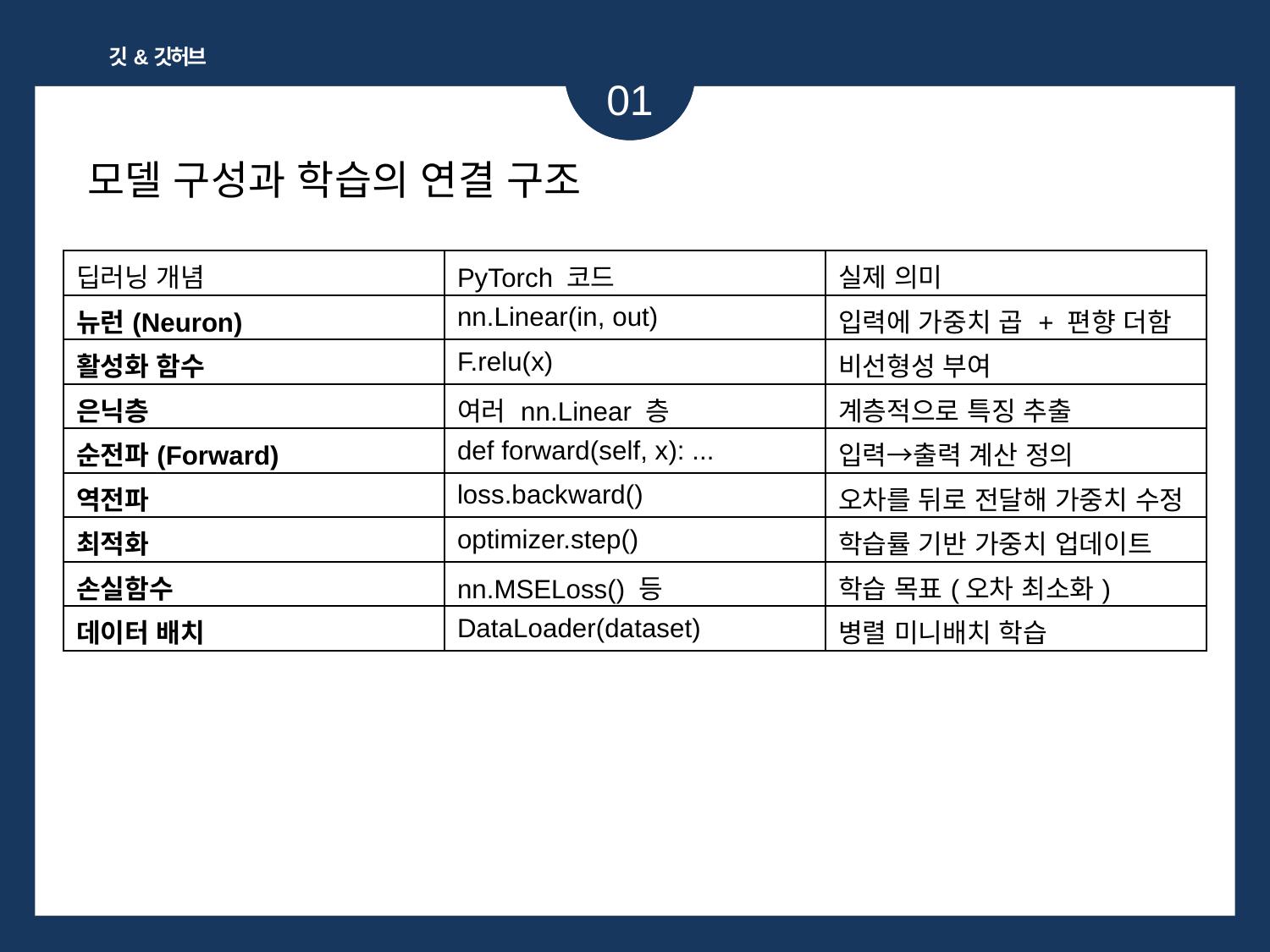

깃&깃허브
01
모델 구성과 학습의 연결 구조
| 딥러닝 개념 | PyTorch 코드 | 실제 의미 |
| --- | --- | --- |
| 뉴런(Neuron) | nn.Linear(in, out) | 입력에 가중치 곱 + 편향 더함 |
| 활성화 함수 | F.relu(x) | 비선형성 부여 |
| 은닉층 | 여러 nn.Linear 층 | 계층적으로 특징 추출 |
| 순전파(Forward) | def forward(self, x): ... | 입력→출력 계산 정의 |
| 역전파 | loss.backward() | 오차를 뒤로 전달해 가중치 수정 |
| 최적화 | optimizer.step() | 학습률 기반 가중치 업데이트 |
| 손실함수 | nn.MSELoss() 등 | 학습 목표(오차 최소화) |
| 데이터 배치 | DataLoader(dataset) | 병렬 미니배치 학습 |